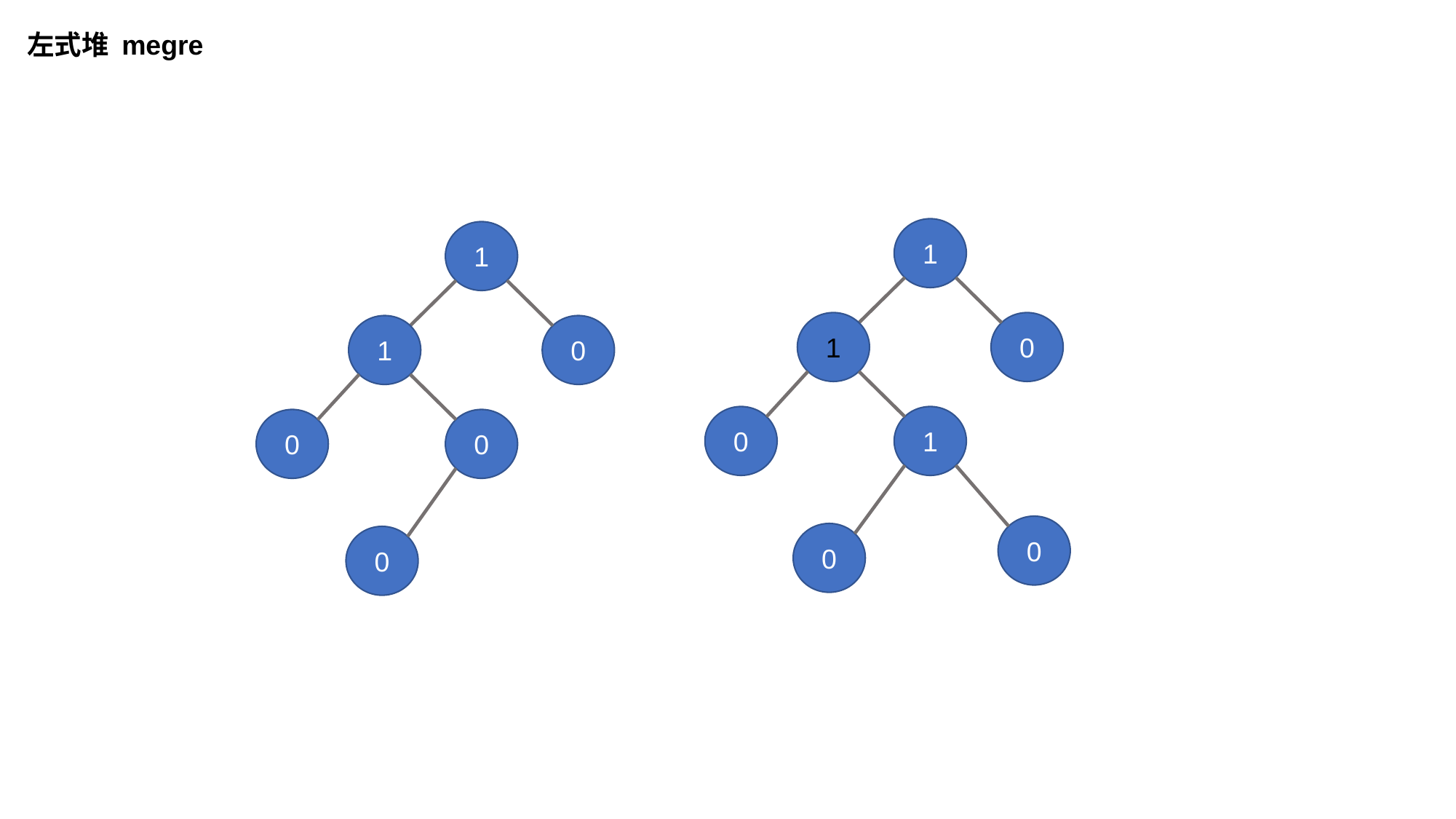

左式堆 megre
1
1
1
0
1
0
1
0
0
0
0
0
0